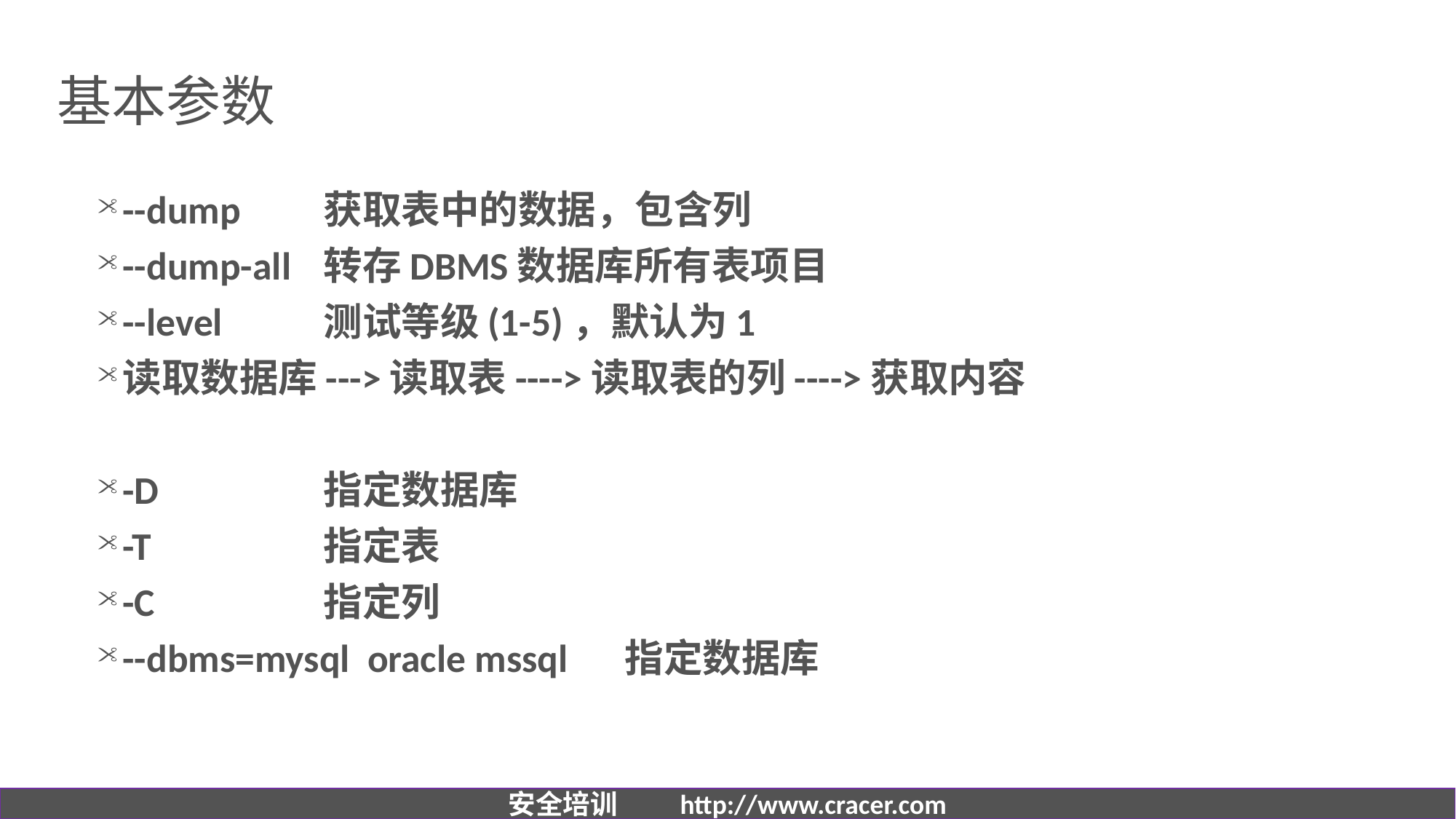

# 基本参数
--dump 			获取表中的数据，包含列
--dump-all			转存DBMS数据库所有表项目
--level			测试等级(1-5)，默认为1
读取数据库--->读取表---->读取表的列---->获取内容

-D  			指定数据库
-T			指定表
-C			指定列
--dbms=mysql  oracle mssql     	指定数据库